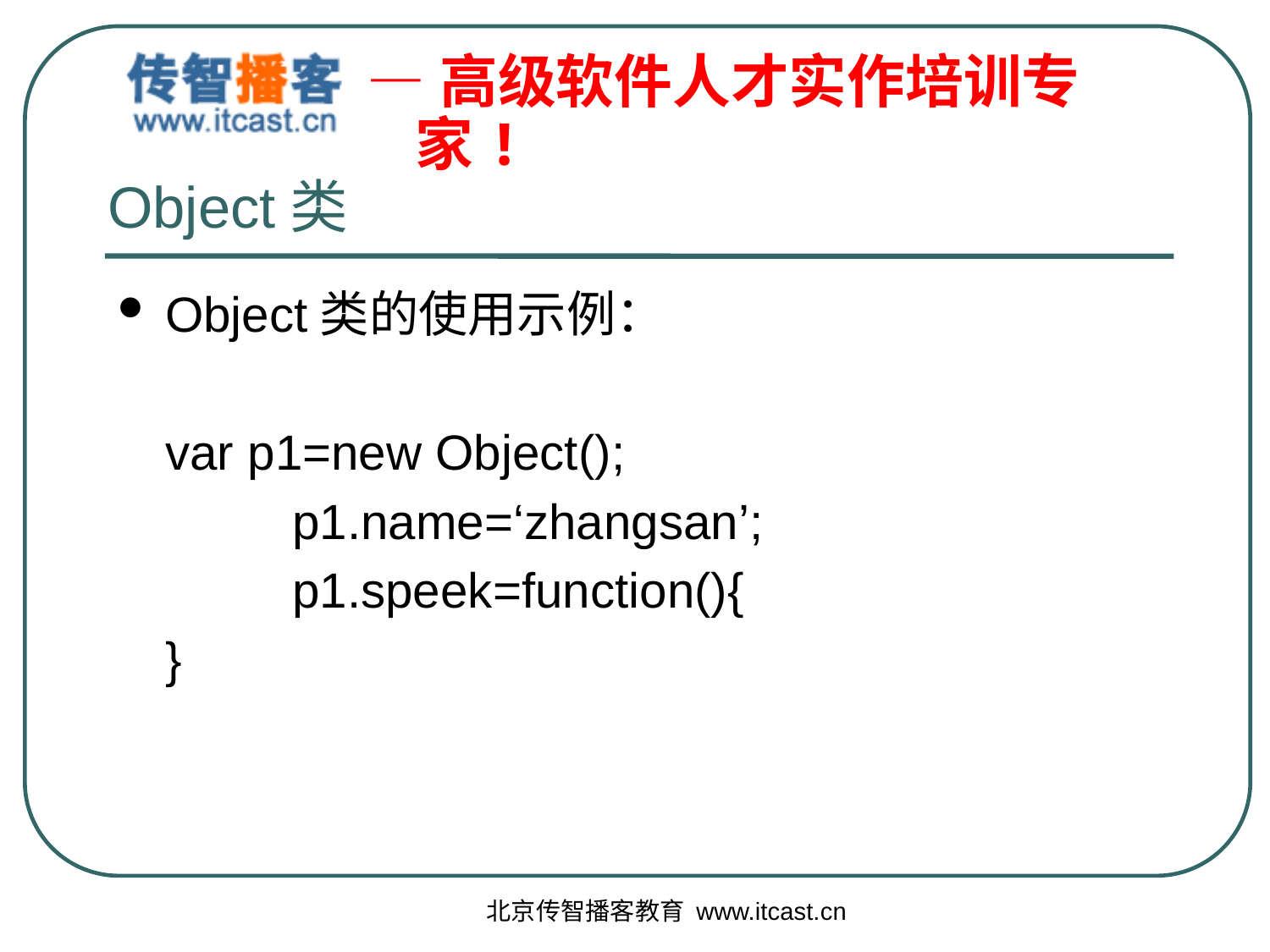

# Object类
Object类的使用示例：

	var p1=new Object();
		p1.name=‘zhangsan’;
		p1.speek=function(){
	}
北京传智播客教育 www.itcast.cn